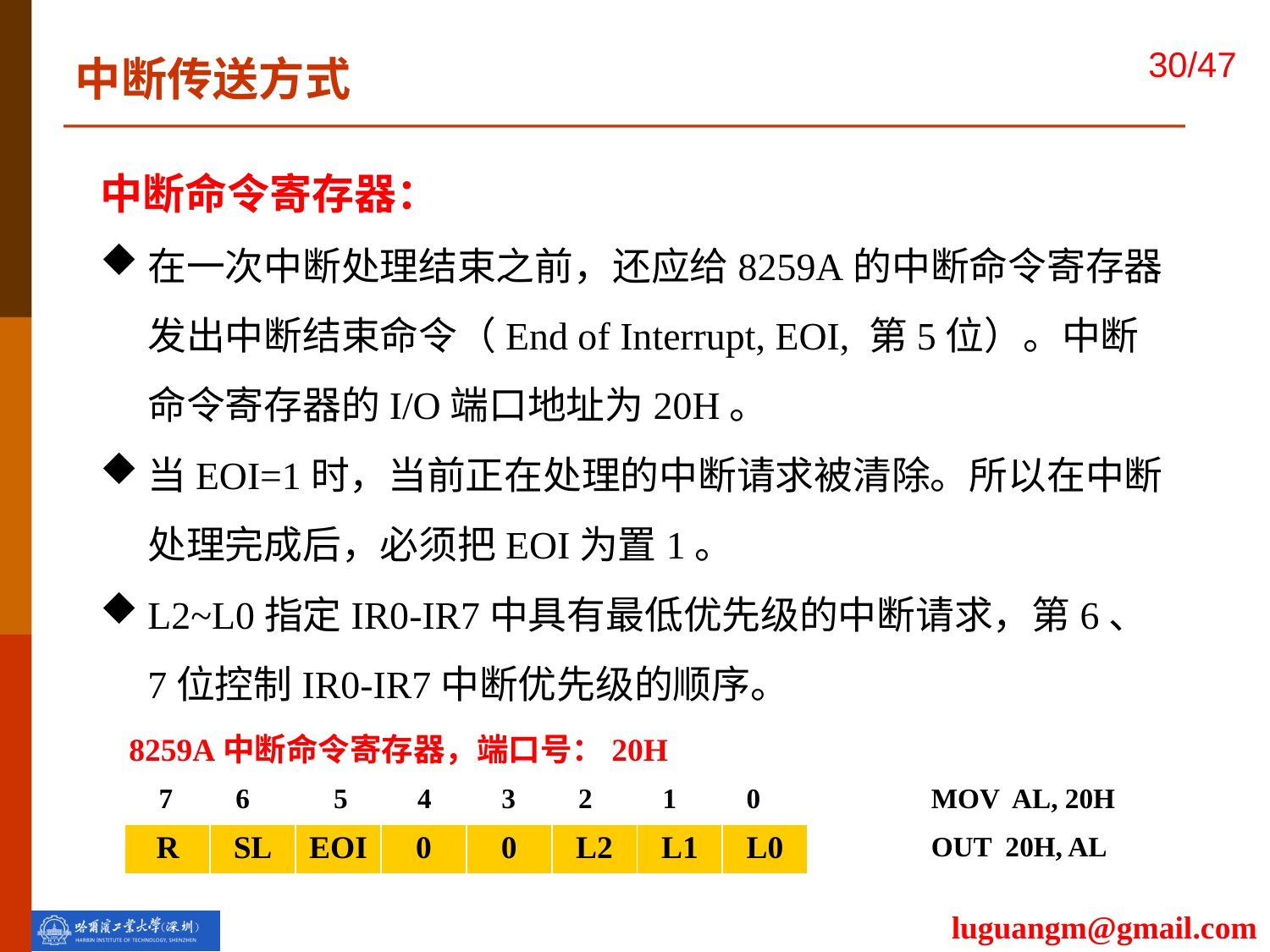

中断传送方式
中断命令寄存器：
在一次中断处理结束之前，还应给8259A的中断命令寄存器发出中断结束命令（End of Interrupt, EOI, 第5位）。中断命令寄存器的I/O端口地址为20H。
当EOI=1时，当前正在处理的中断请求被清除。所以在中断处理完成后，必须把EOI为置1。
L2~L0指定IR0-IR7中具有最低优先级的中断请求，第6、7位控制IR0-IR7中断优先级的顺序。
8259A中断命令寄存器，端口号：20H
  7         6            5          4          3         2          1          0
MOV  AL, 20H
OUT  20H, AL
| R | SL | EOI | 0 | 0 | L2 | L1 | L0 |
| --- | --- | --- | --- | --- | --- | --- | --- |